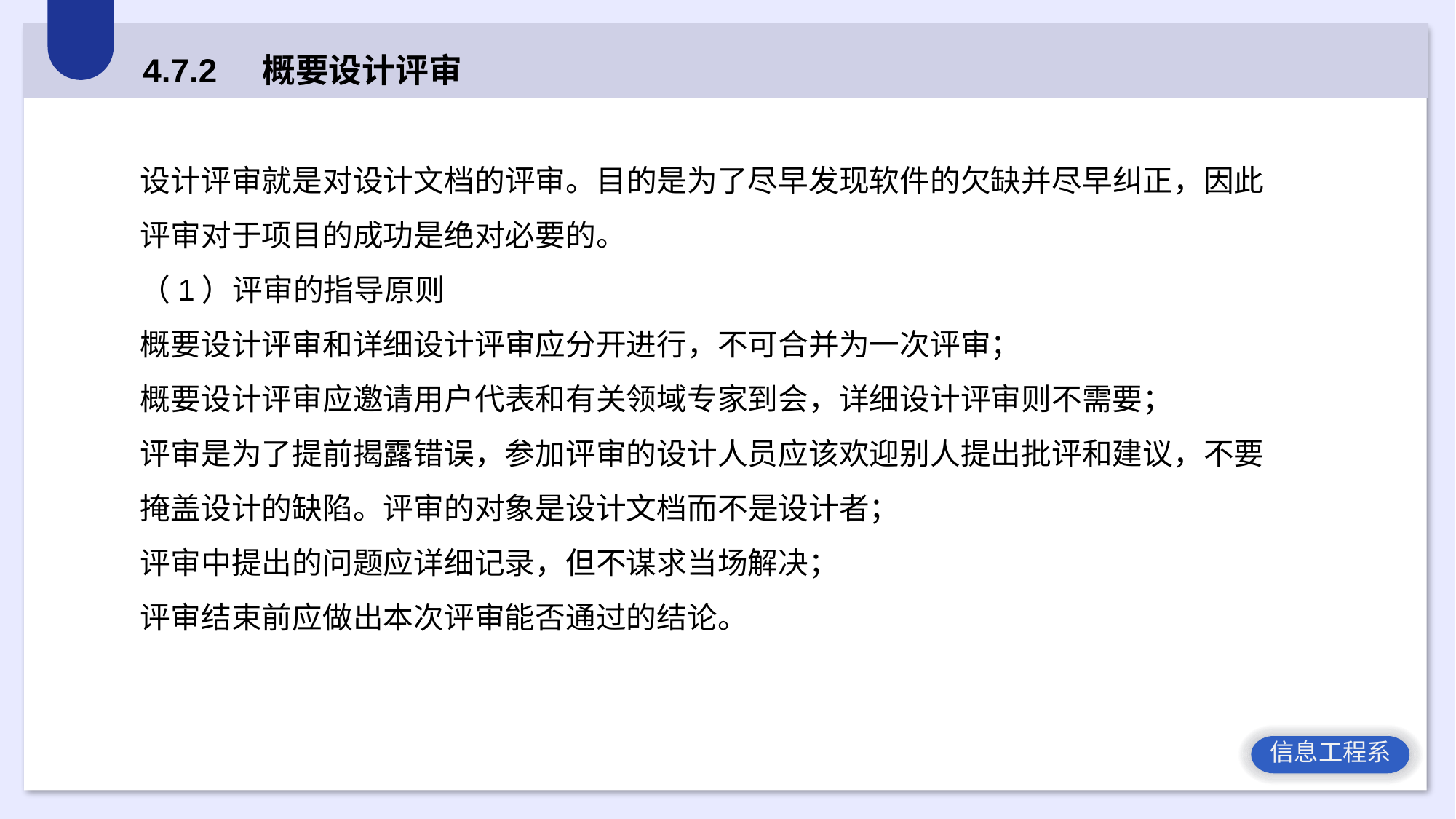

4.7.2    概要设计评审
设计评审就是对设计文档的评审。目的是为了尽早发现软件的欠缺并尽早纠正，因此评审对于项目的成功是绝对必要的。
（1）评审的指导原则
概要设计评审和详细设计评审应分开进行，不可合并为一次评审；
概要设计评审应邀请用户代表和有关领域专家到会，详细设计评审则不需要；
评审是为了提前揭露错误，参加评审的设计人员应该欢迎别人提出批评和建议，不要掩盖设计的缺陷。评审的对象是设计文档而不是设计者；
评审中提出的问题应详细记录，但不谋求当场解决；
评审结束前应做出本次评审能否通过的结论。